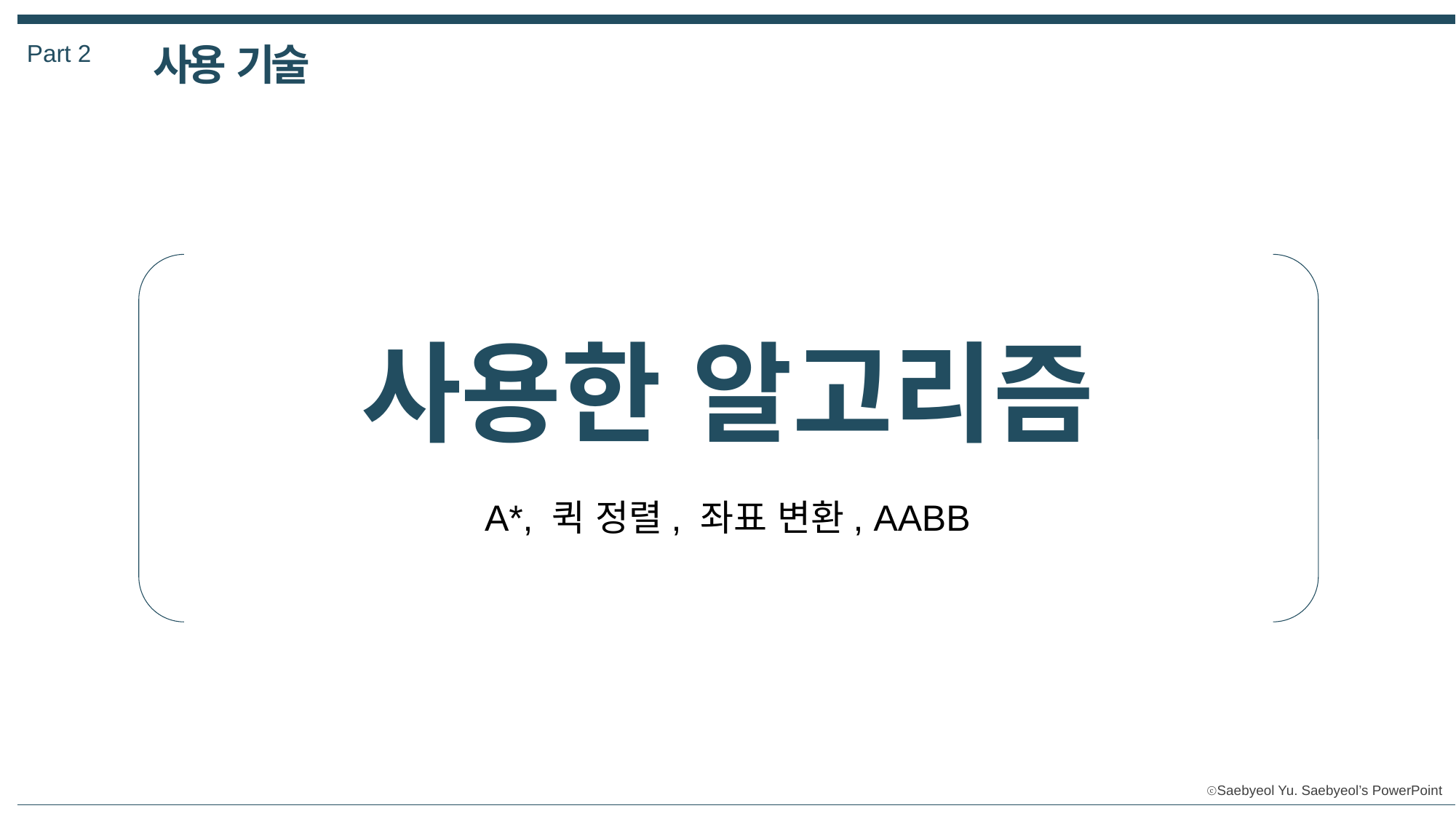

Part 2
사용  기술

사용한 알고리즘
A*, 퀵 정렬, 좌표 변환, AABB